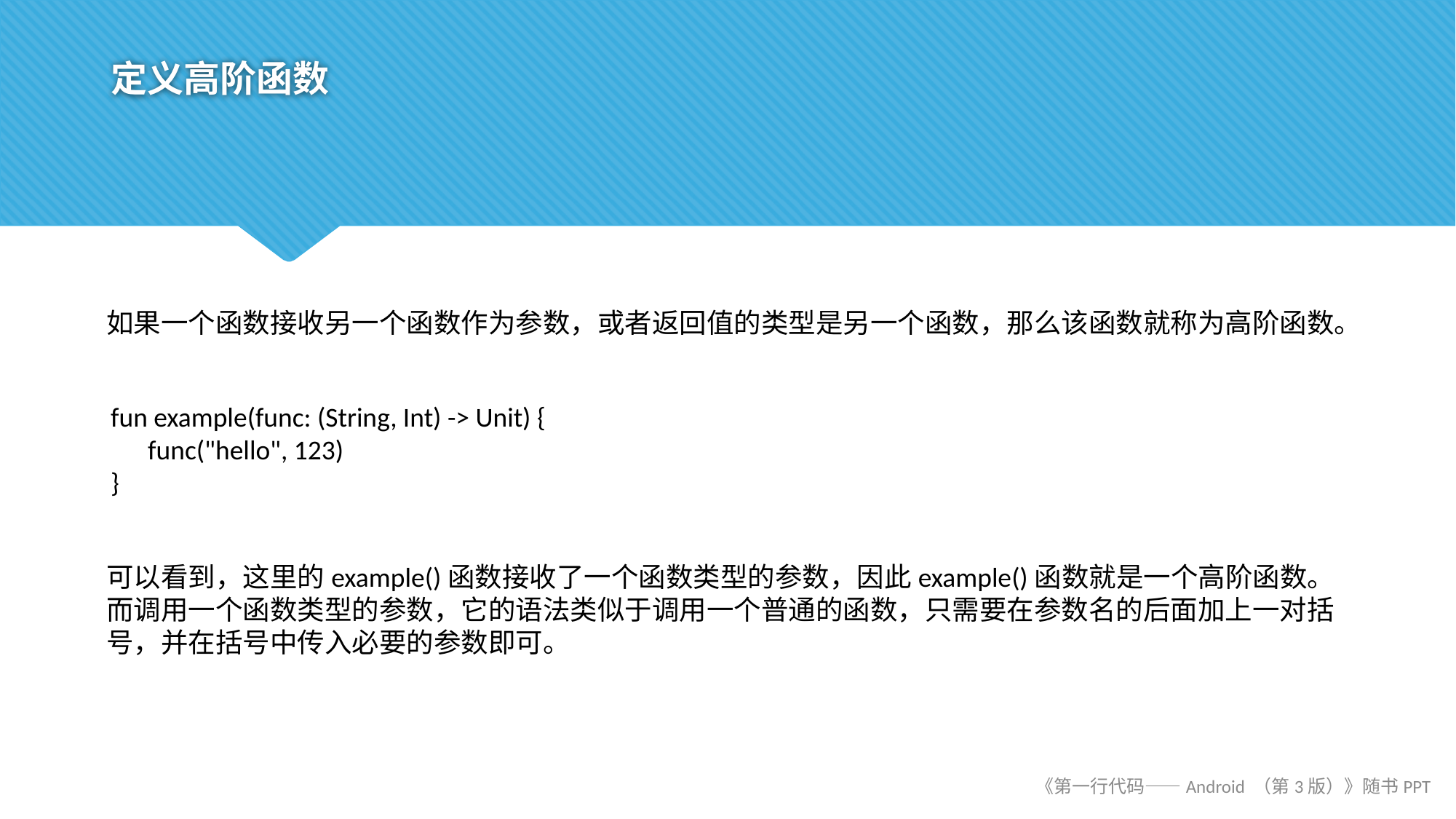

# 定义高阶函数
如果一个函数接收另一个函数作为参数，或者返回值的类型是另一个函数，那么该函数就称为高阶函数。
fun example(func: (String, Int) -> Unit) {
      func("hello", 123)
}
可以看到，这里的example()函数接收了一个函数类型的参数，因此example()函数就是一个高阶函数。而调用一个函数类型的参数，它的语法类似于调用一个普通的函数，只需要在参数名的后面加上一对括号，并在括号中传入必要的参数即可。